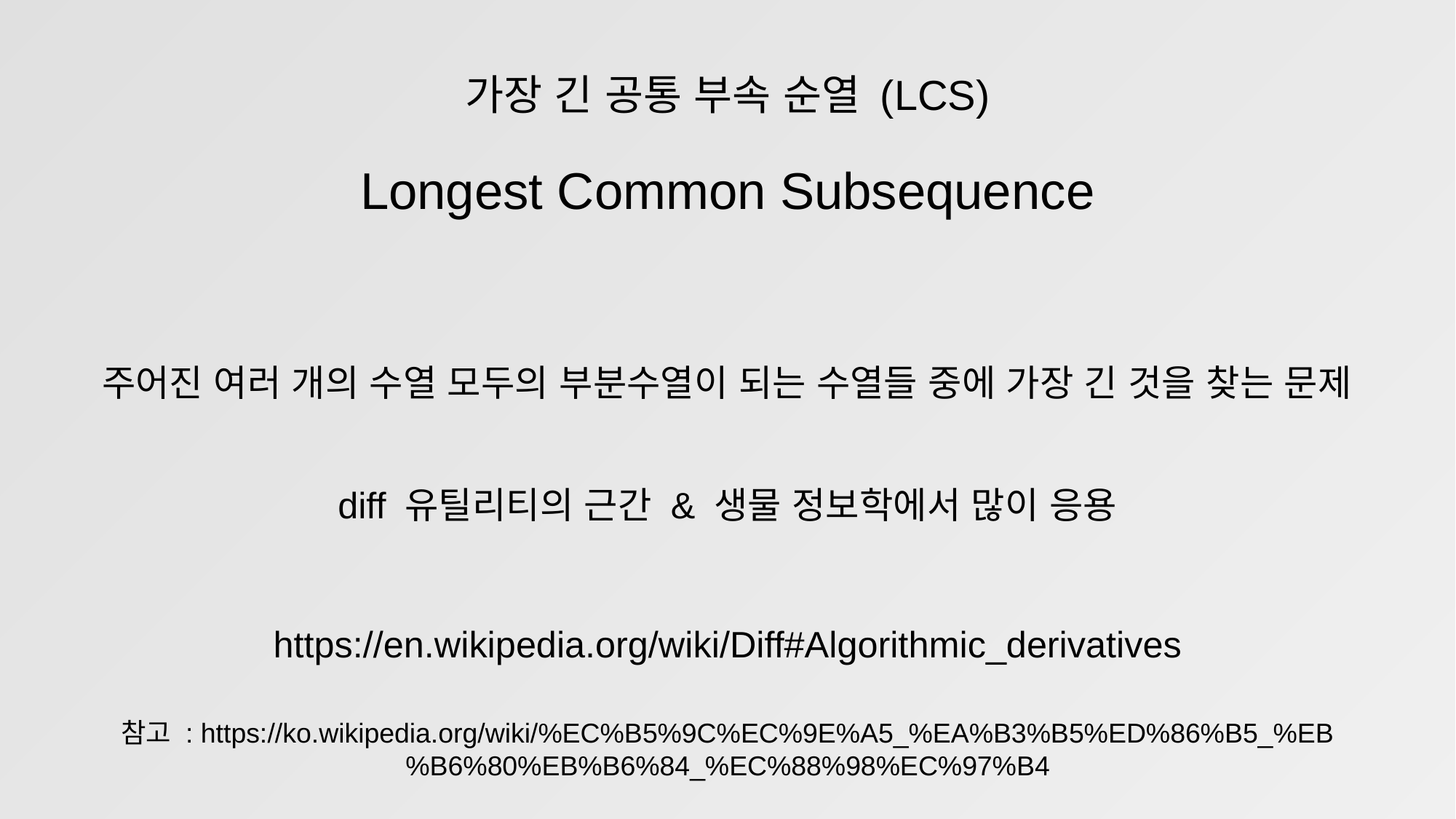

가장 긴 공통 부속 순열 (LCS)
Longest Common Subsequence
주어진 여러 개의 수열 모두의 부분수열이 되는 수열들 중에 가장 긴 것을 찾는 문제
diff 유틸리티의 근간 & 생물 정보학에서 많이 응용

https://en.wikipedia.org/wiki/Diff#Algorithmic_derivatives
참고 : https://ko.wikipedia.org/wiki/%EC%B5%9C%EC%9E%A5_%EA%B3%B5%ED%86%B5_%EB%B6%80%EB%B6%84_%EC%88%98%EC%97%B4